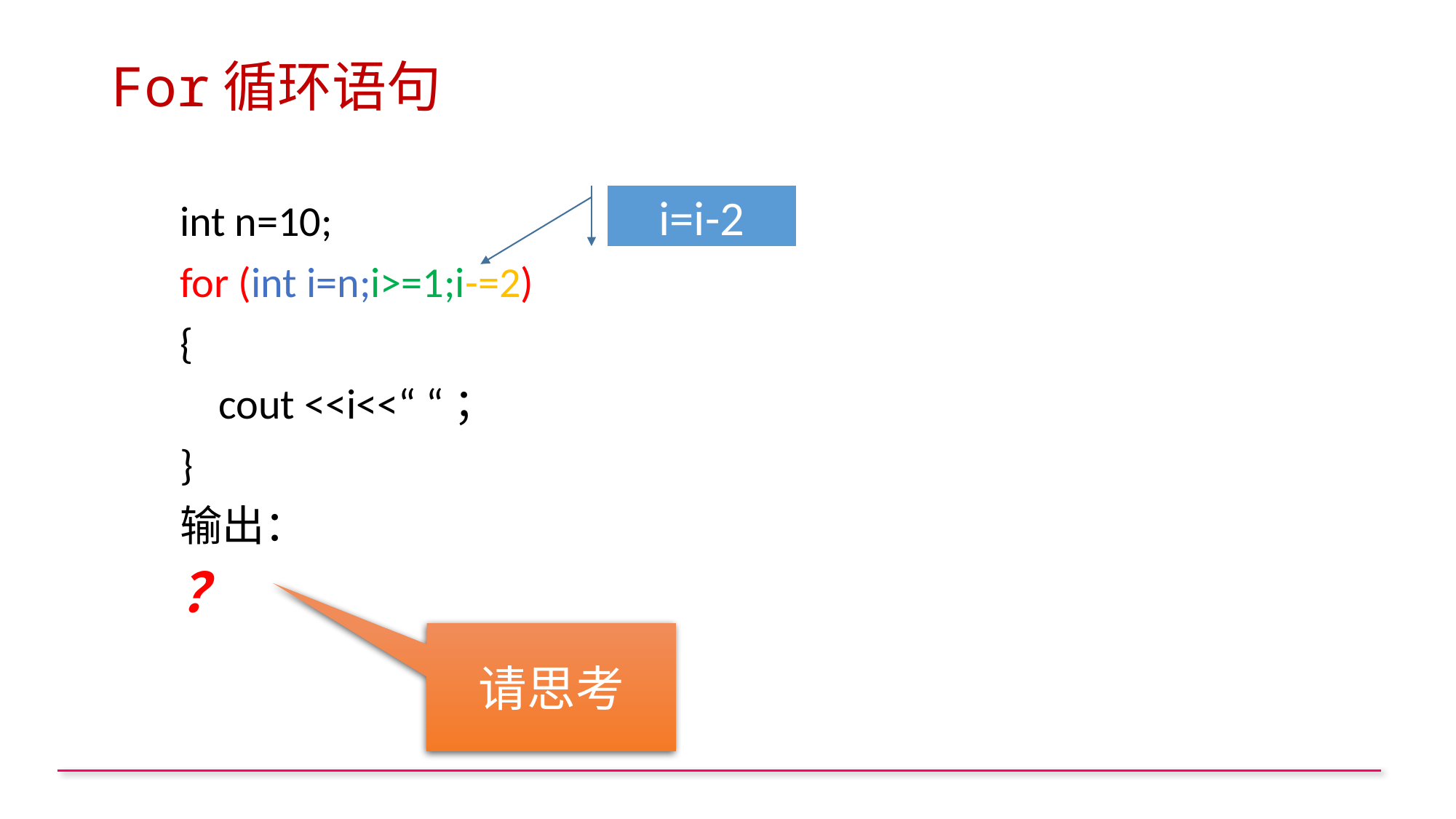

# For循环语句
i=i-2
int n=10;
for (int i=n;i>=1;i-=2)
{
    cout <<i<<“ “；
}
输出：
？
请思考